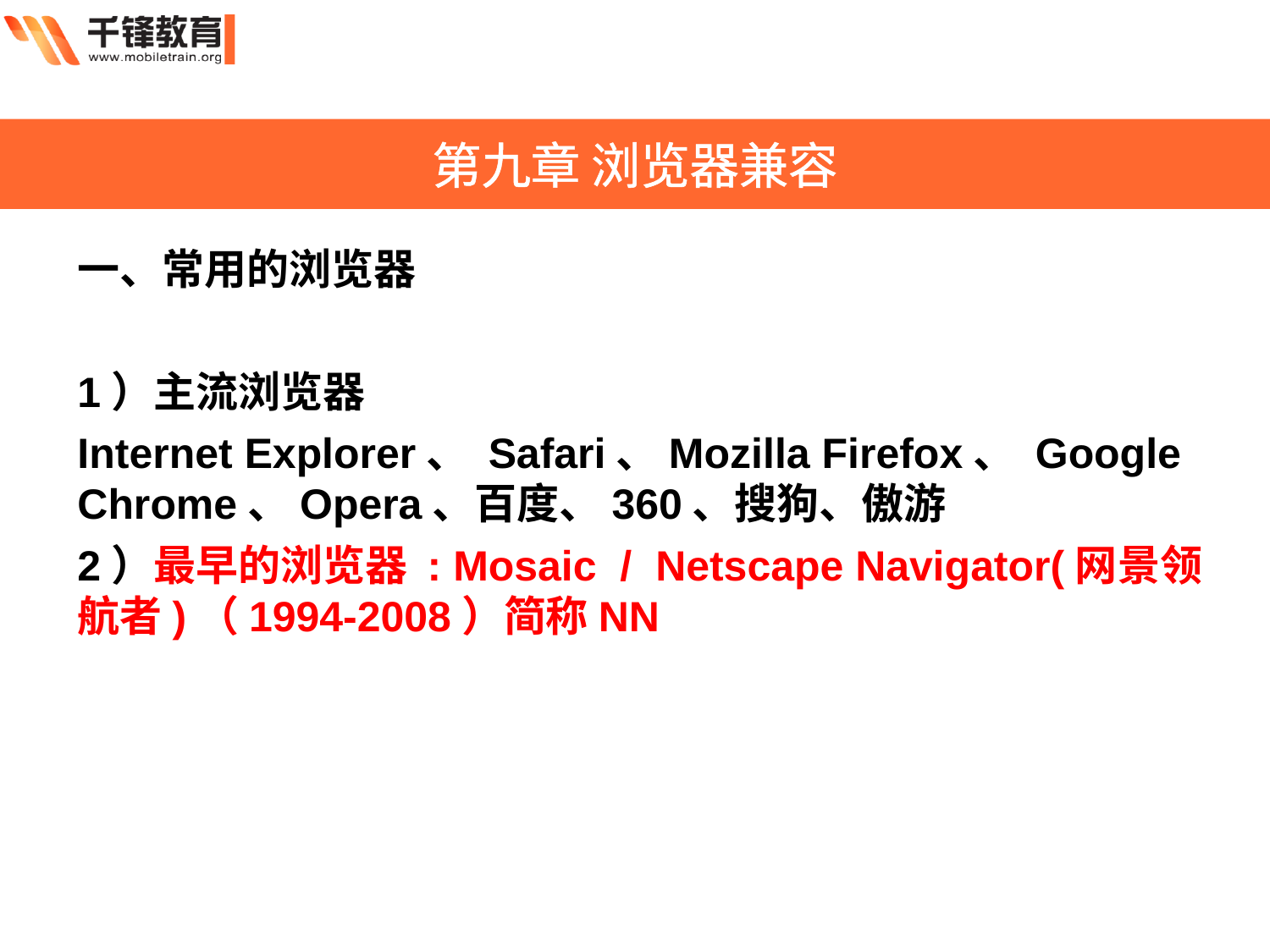

第九章 浏览器兼容
一、常用的浏览器

1）主流浏览器
Internet Explorer、 Safari、Mozilla Firefox、 Google Chrome、Opera、百度、360、搜狗、傲游
2）最早的浏览器 : Mosaic  /  Netscape Navigator(网景领航者)（1994-2008）简称NN